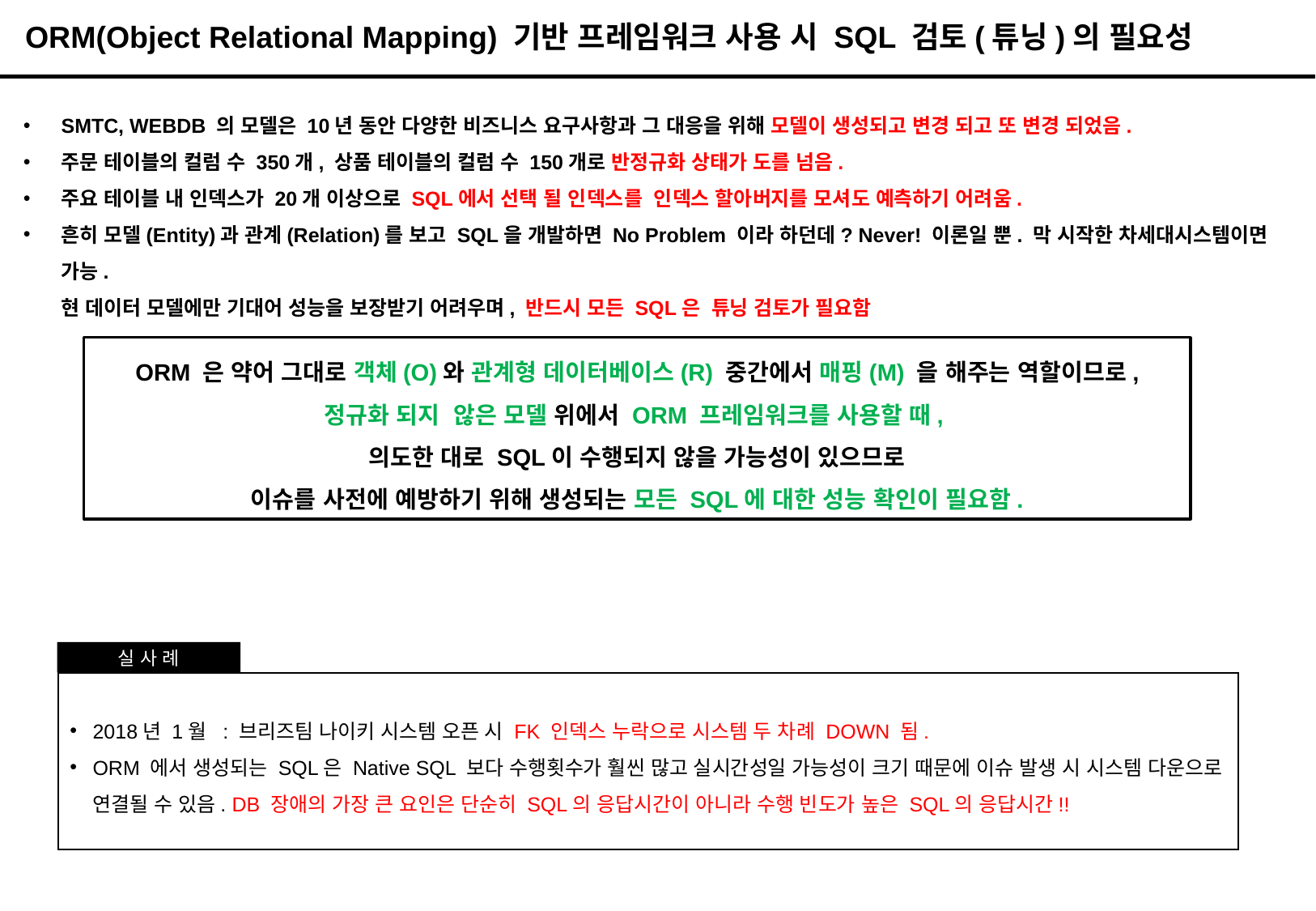

ORM(Object Relational Mapping) 기반 프레임워크 사용 시 SQL 검토(튜닝)의 필요성
SMTC, WEBDB 의 모델은 10년 동안 다양한 비즈니스 요구사항과 그 대응을 위해 모델이 생성되고 변경 되고 또 변경 되었음.
주문 테이블의 컬럼 수 350개, 상품 테이블의 컬럼 수 150개로 반정규화 상태가 도를 넘음.
주요 테이블 내 인덱스가 20개 이상으로 SQL에서 선택 될 인덱스를  인덱스 할아버지를 모셔도 예측하기 어려움.
흔히 모델(Entity)과 관계(Relation)를 보고 SQL을 개발하면 No Problem 이라 하던데? Never! 이론일 뿐. 막 시작한 차세대시스템이면 가능.
현 데이터 모델에만 기대어 성능을 보장받기 어려우며, 반드시 모든 SQL은  튜닝 검토가 필요함
ORM 은 약어 그대로 객체(O)와 관계형 데이터베이스(R) 중간에서 매핑(M) 을 해주는 역할이므로,
정규화 되지  않은 모델 위에서 ORM 프레임워크를 사용할 때,
의도한 대로 SQL이 수행되지 않을 가능성이 있으므로
이슈를 사전에 예방하기 위해 생성되는 모든 SQL에 대한 성능 확인이 필요함.
실 사 례
2018년 1월  : 브리즈팀 나이키 시스템 오픈 시 FK 인덱스 누락으로 시스템 두 차례 DOWN 됨.
ORM 에서 생성되는 SQL은 Native SQL 보다 수행횟수가 훨씬 많고 실시간성일 가능성이 크기 때문에 이슈 발생 시 시스템 다운으로 연결될 수 있음. DB 장애의 가장 큰 요인은 단순히 SQL의 응답시간이 아니라 수행 빈도가 높은 SQL의 응답시간!!